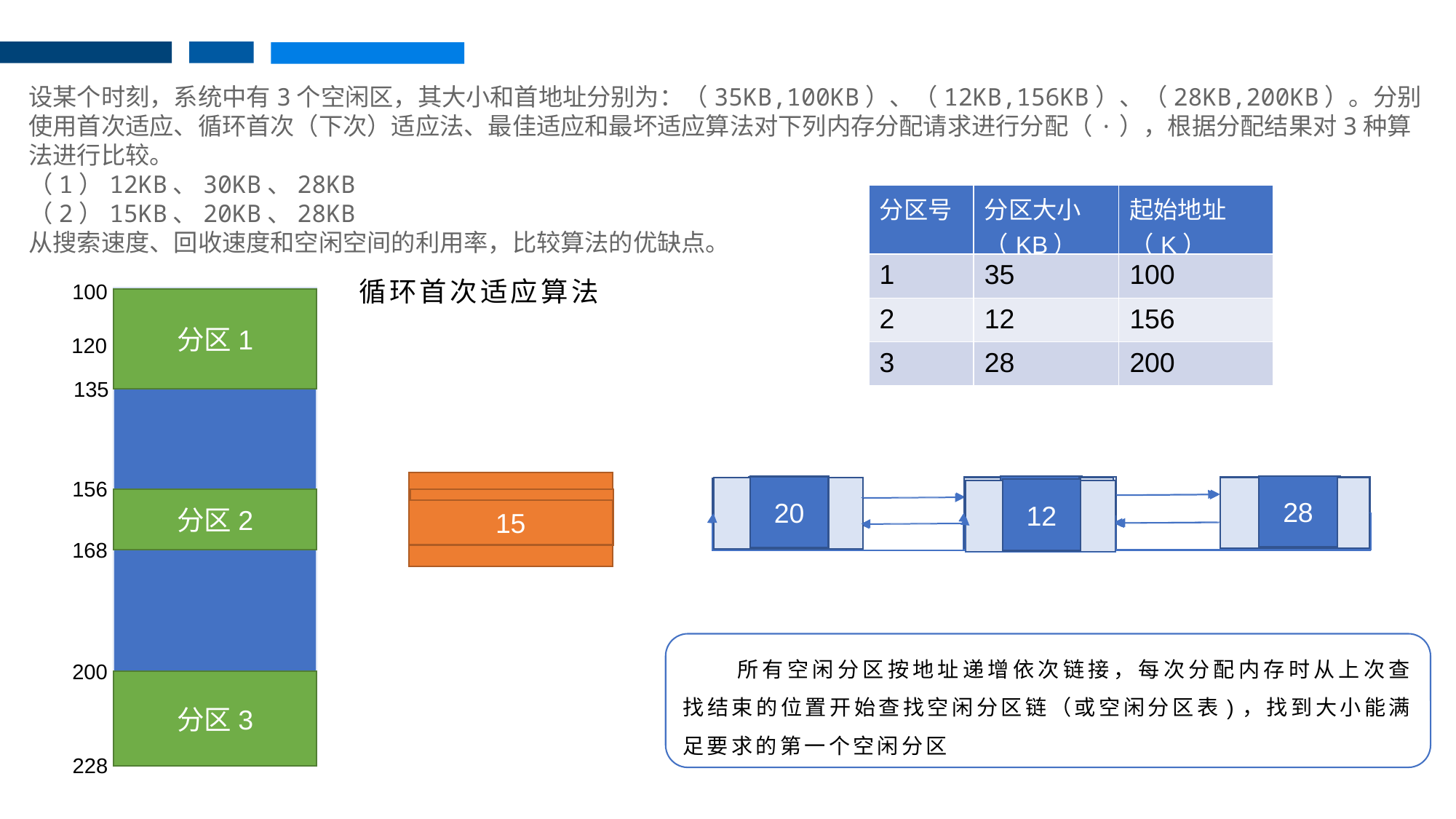

设某个时刻，系统中有3个空闲区，其大小和首地址分别为：（35KB,100KB）、（12KB,156KB）、（28KB,200KB）。分别使用首次适应、循环首次（下次）适应法、最佳适应和最坏适应算法对下列内存分配请求进行分配（·），根据分配结果对3种算法进行比较。
（1）12KB、30KB、28KB
（2）15KB、20KB、28KB
从搜索速度、回收速度和空闲空间的利用率，比较算法的优缺点。
| 分区号 | 分区大小（KB） | 起始地址（K） |
| --- | --- | --- |
| 1 | 35 | 100 |
| 2 | 12 | 156 |
| 3 | 28 | 200 |
循环首次适应算法
100

分区1
135
156
分区2
168
200
分区3
228
120
28
12

28

20

12

28

12

28

35

12

20
15
所有空闲分区按地址递增依次链接，每次分配内存时从上次查找结束的位置开始查找空闲分区链（或空闲分区表)，找到大小能满足要求的第一个空闲分区